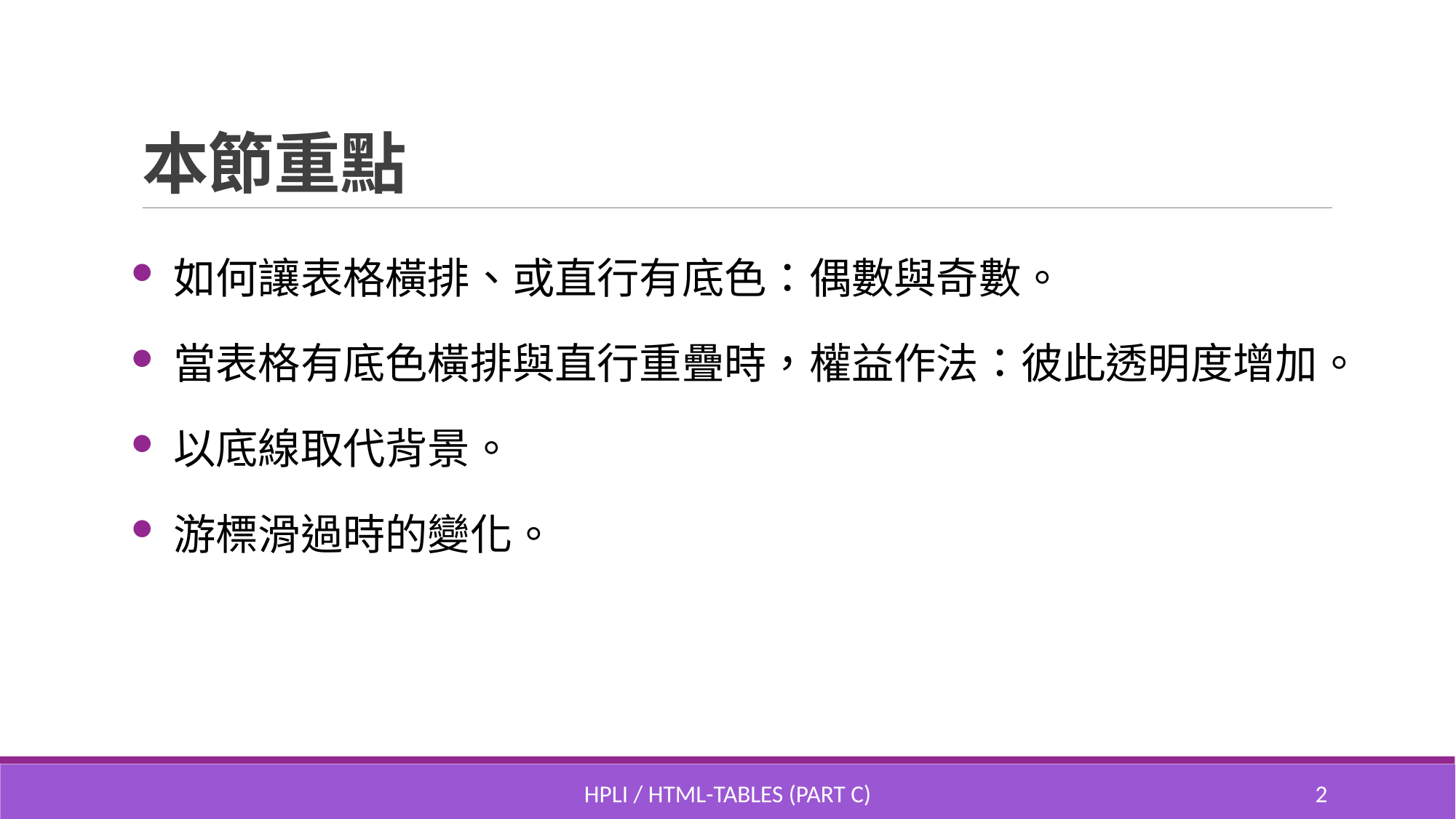

# 本節重點
如何讓表格橫排、或直行有底色：偶數與奇數。
當表格有底色橫排與直行重疊時，權益作法：彼此透明度增加。
以底線取代背景。
游標滑過時的變化。

HPLI / HTML-Tables (part C)
2